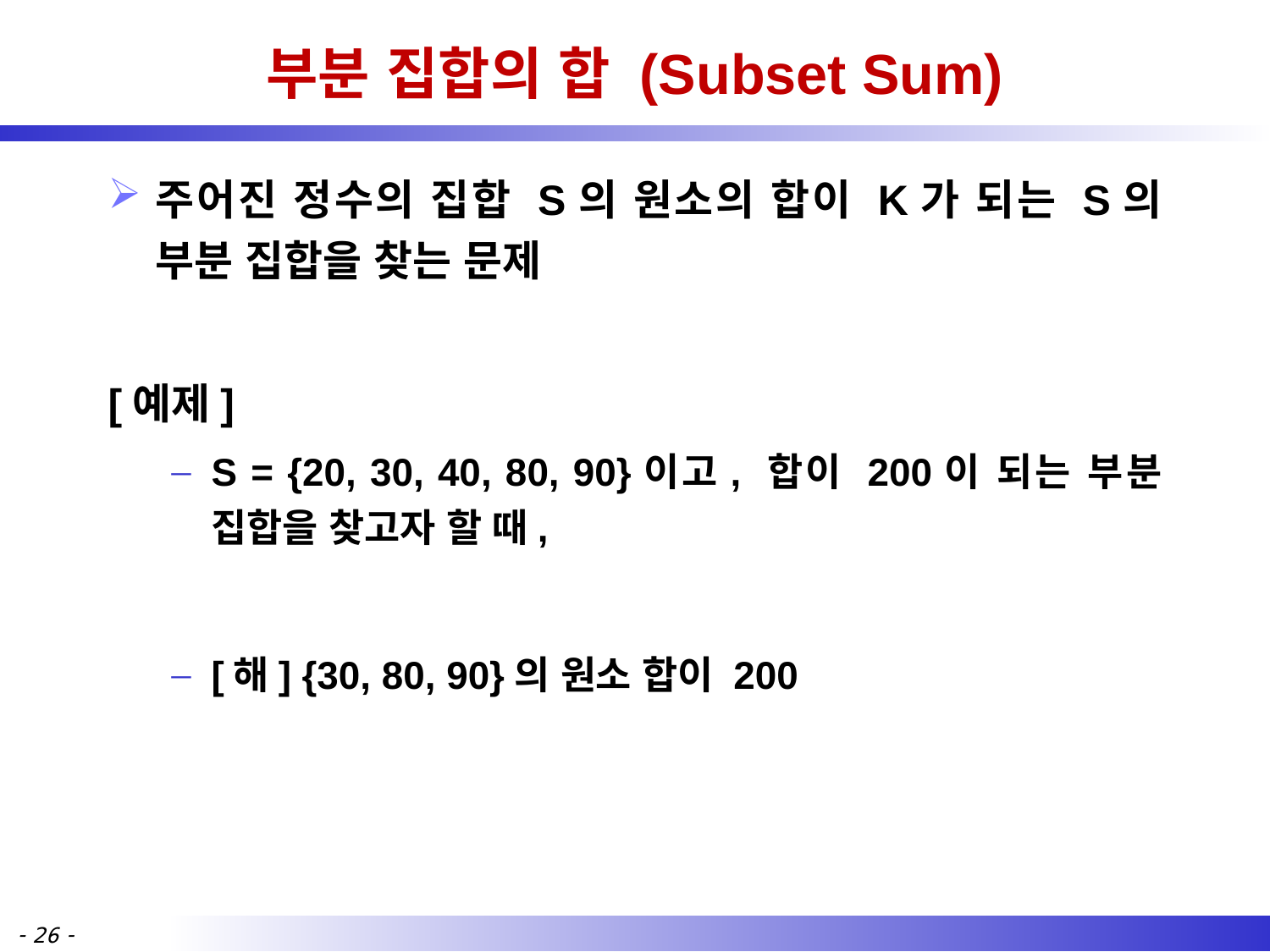

# 부분 집합의 합 (Subset Sum)
주어진 정수의 집합 S의 원소의 합이 K가 되는 S의 부분 집합을 찾는 문제

[예제]
S = {20, 30, 40, 80, 90}이고, 합이 200이 되는 부분 집합을 찾고자 할 때,

[해] {30, 80, 90}의 원소 합이 200
- 26 -